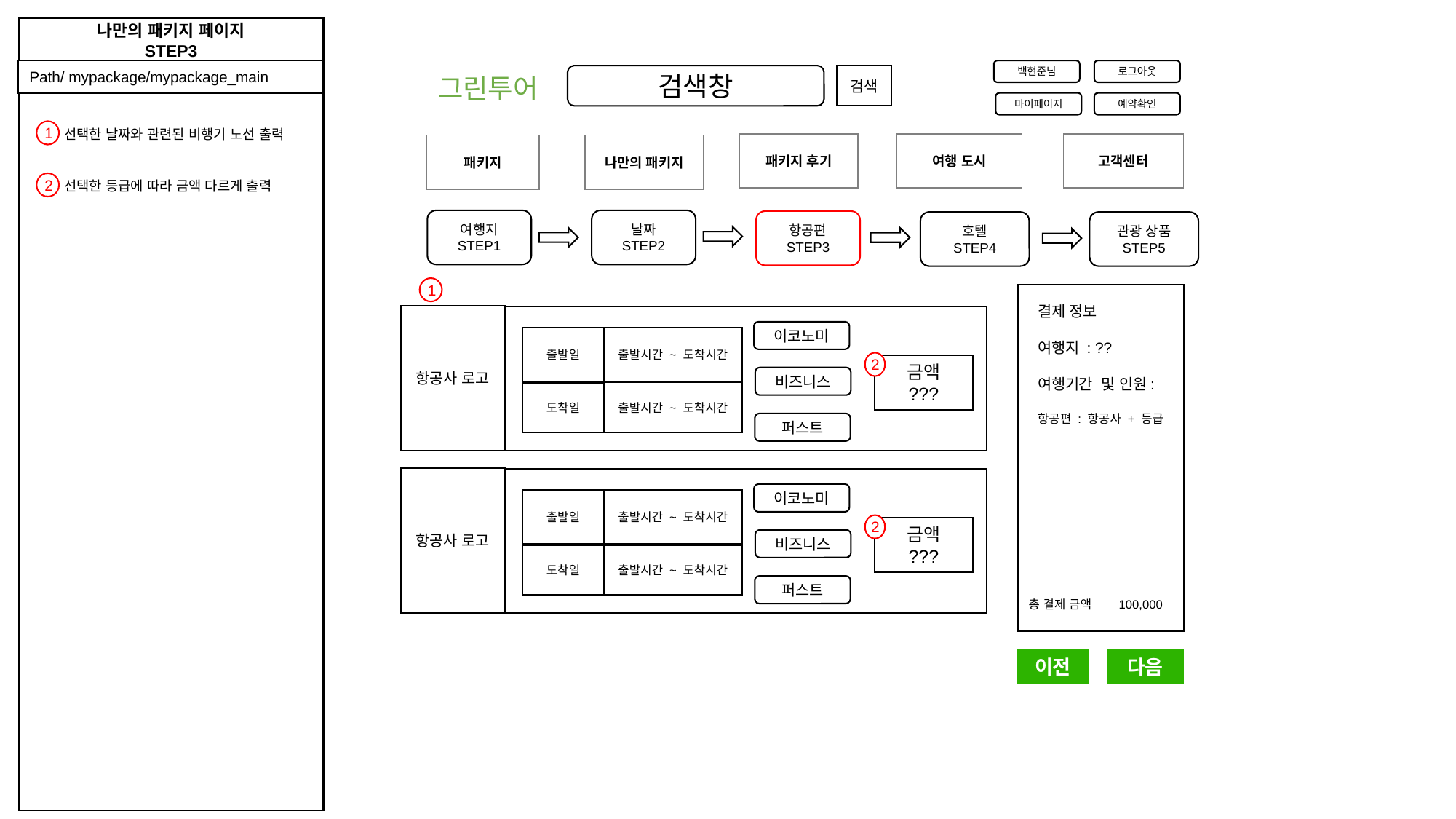

나만의 패키지 페이지
STEP3
Path/ mypackage/mypackage_main
로그아웃
백현준님
예약확인
마이페이지
그린투어
검색창
검색

선택한 날짜와 관련된 비행기 노선 출력
1
패키지 후기
여행 도시
고객센터
패키지
나만의 패키지
선택한 등급에 따라 금액 다르게 출력
2
여행지
STEP1
날짜
STEP2
항공편
STEP3
호텔
STEP4
관광 상품
STEP5

1

결제 정보

여행지 : ??

여행기간  및 인원:

항공편 : 항공사 + 등급
항공사 로고

이코노미
출발일
출발시간 ~ 도착시간
2
금액
???
비즈니스
출발시간 ~ 도착시간
도착일
퍼스트
항공사 로고

이코노미
출발일
출발시간 ~ 도착시간
2
금액
???
비즈니스
출발시간 ~ 도착시간
도착일
퍼스트
총 결제 금액       100,000
이전
다음